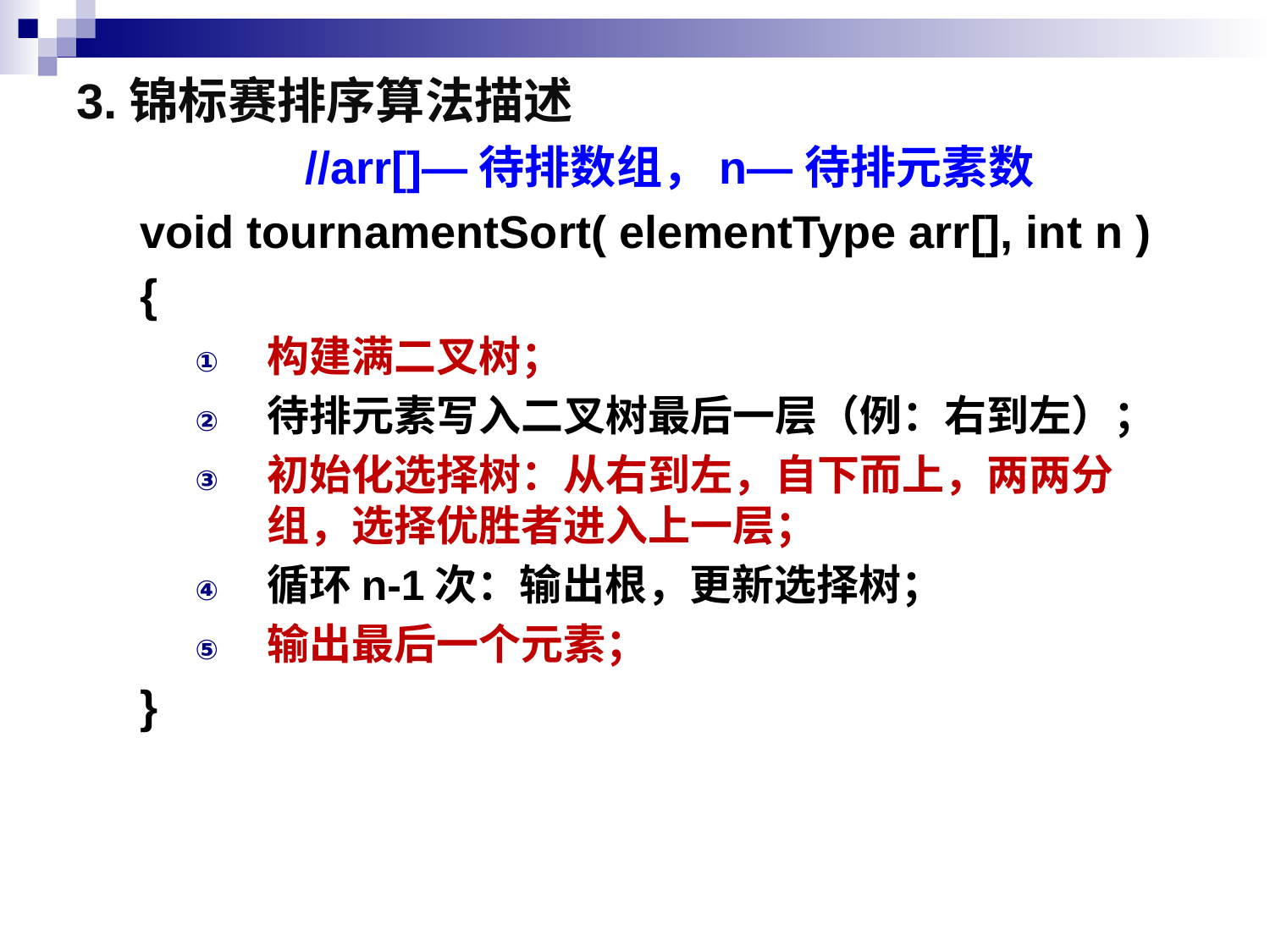

3.锦标赛排序算法描述
             //arr[]—待排数组，n—待排元素数
void tournamentSort( elementType arr[], int n )
{
构建满二叉树；
待排元素写入二叉树最后一层（例：右到左）；
初始化选择树：从右到左，自下而上，两两分组，选择优胜者进入上一层；
循环n-1次：输出根，更新选择树；
输出最后一个元素；
}